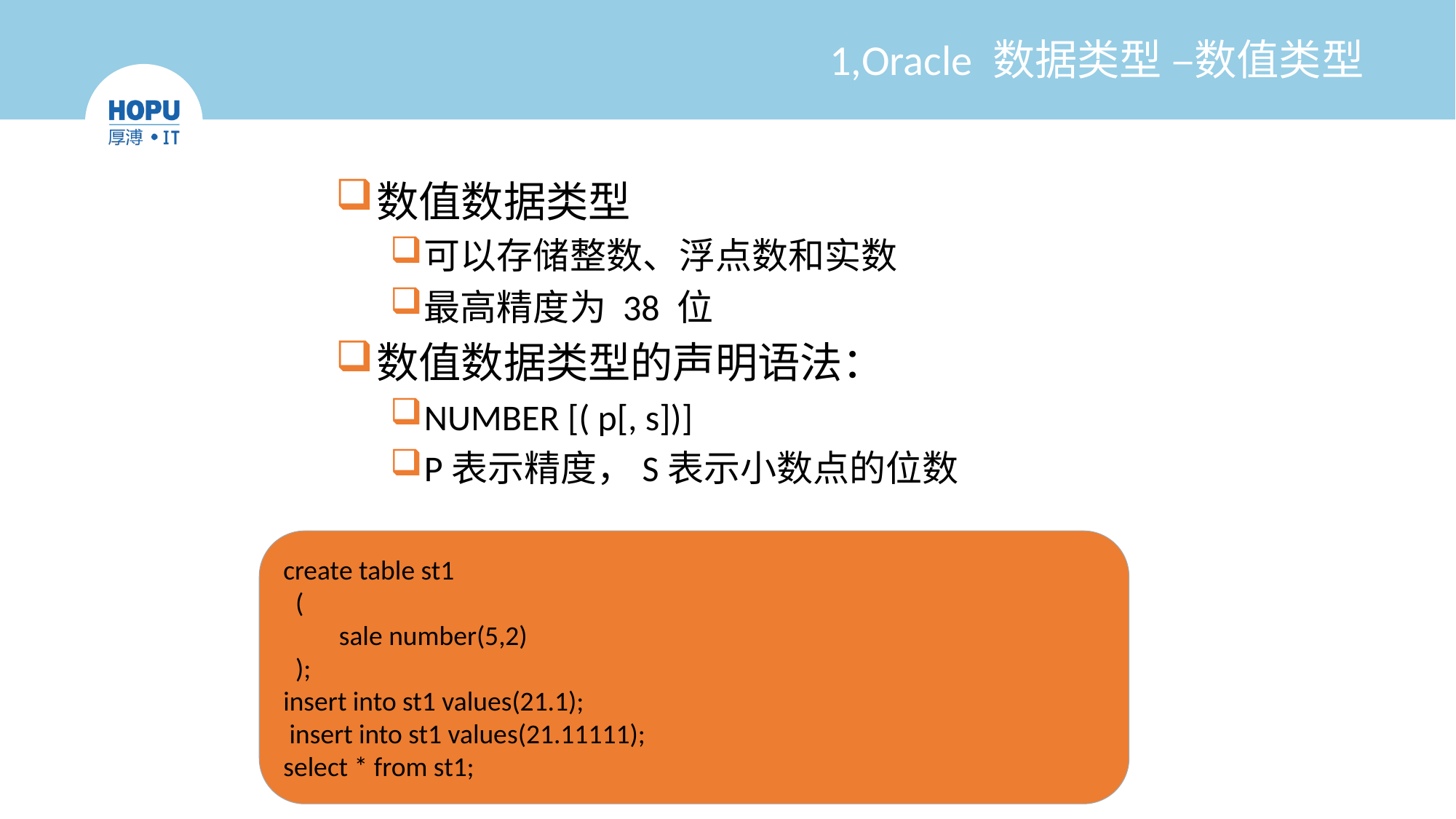

# 1,Oracle 数据类型 –数值类型
数值数据类型
可以存储整数、浮点数和实数
最高精度为 38 位
数值数据类型的声明语法：
NUMBER [( p[, s])]
P表示精度，S表示小数点的位数
create table st1
  (
         sale number(5,2)
  );
insert into st1 values(21.1);
 insert into st1 values(21.11111);
select * from st1;